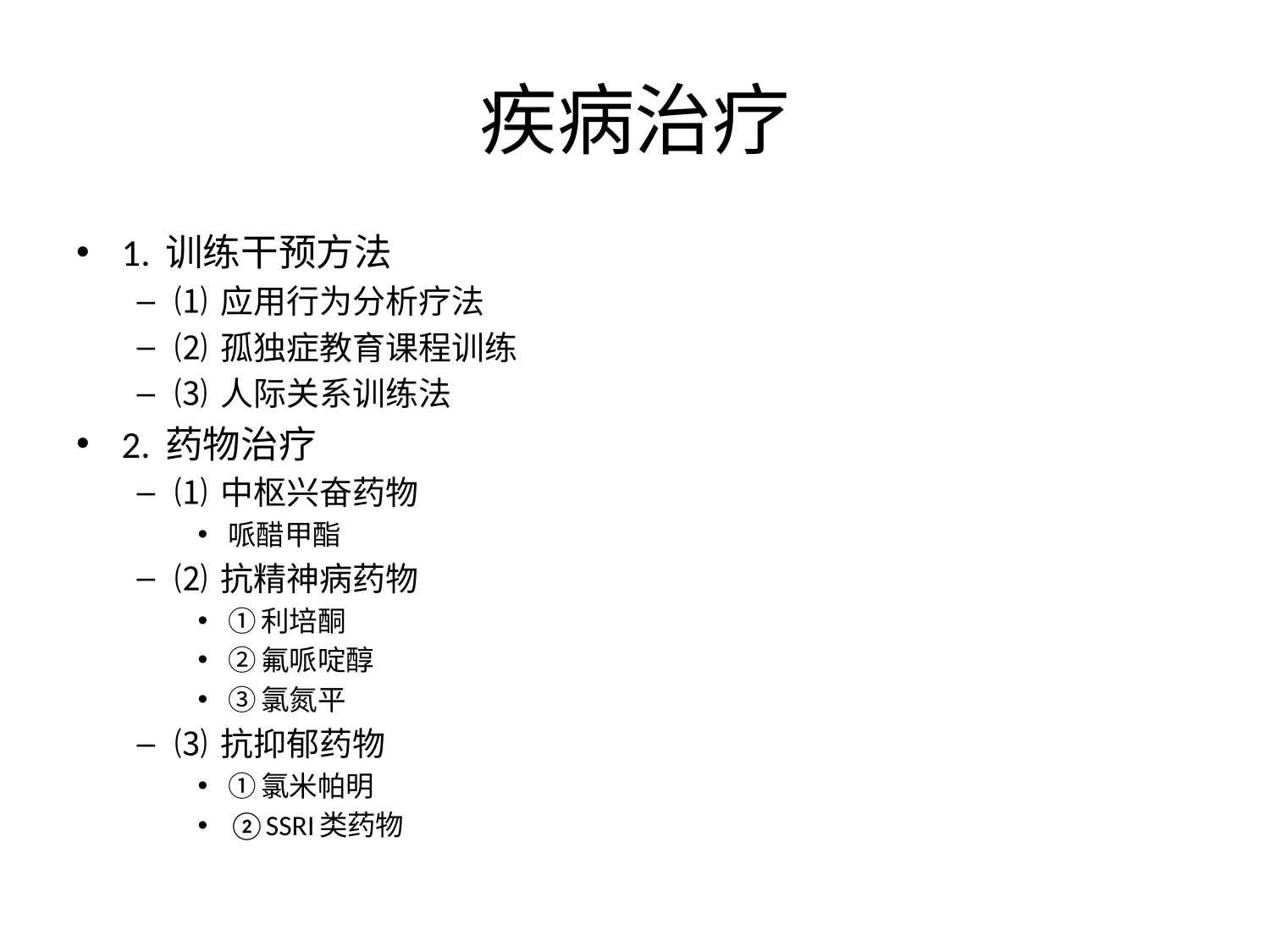

# 疾病治疗
备注内容：虽然目前孤独症的干预方法很多，但是大多缺乏循证医学的证据。尚无最优治疗方案，最佳的治疗方法应该是个体化的治疗。其中，教育和训练是最有效、最主要的治疗方法。目标是促进患者语言发育，提高社会交往能力，掌握基本生活技能和学习技能。
孤独症患者在学龄前一般因不能适应普通幼儿园生活，而在家庭、特殊教育学校、医疗机构中接受教育和训练。学龄期以后患者的语言能力和社交能力会有所提高，部分患者可以到普通小学与同龄儿童一起接受教育，还有部分患者可能仍然留在特殊教育学校。
这些治疗方法在国内一些孤独症康复机构已开展，获取了较好的治疗效果，但还需要进一步研究论证。
1. 训练干预方法
⑴ 应用行为分析疗法
⑵ 孤独症教育课程训练
⑶ 人际关系训练法
2. 药物治疗
⑴ 中枢兴奋药物
哌醋甲酯
⑵ 抗精神病药物
①利培酮
②氟哌啶醇
③氯氮平
⑶ 抗抑郁药物
①氯米帕明
②SSRI类药物